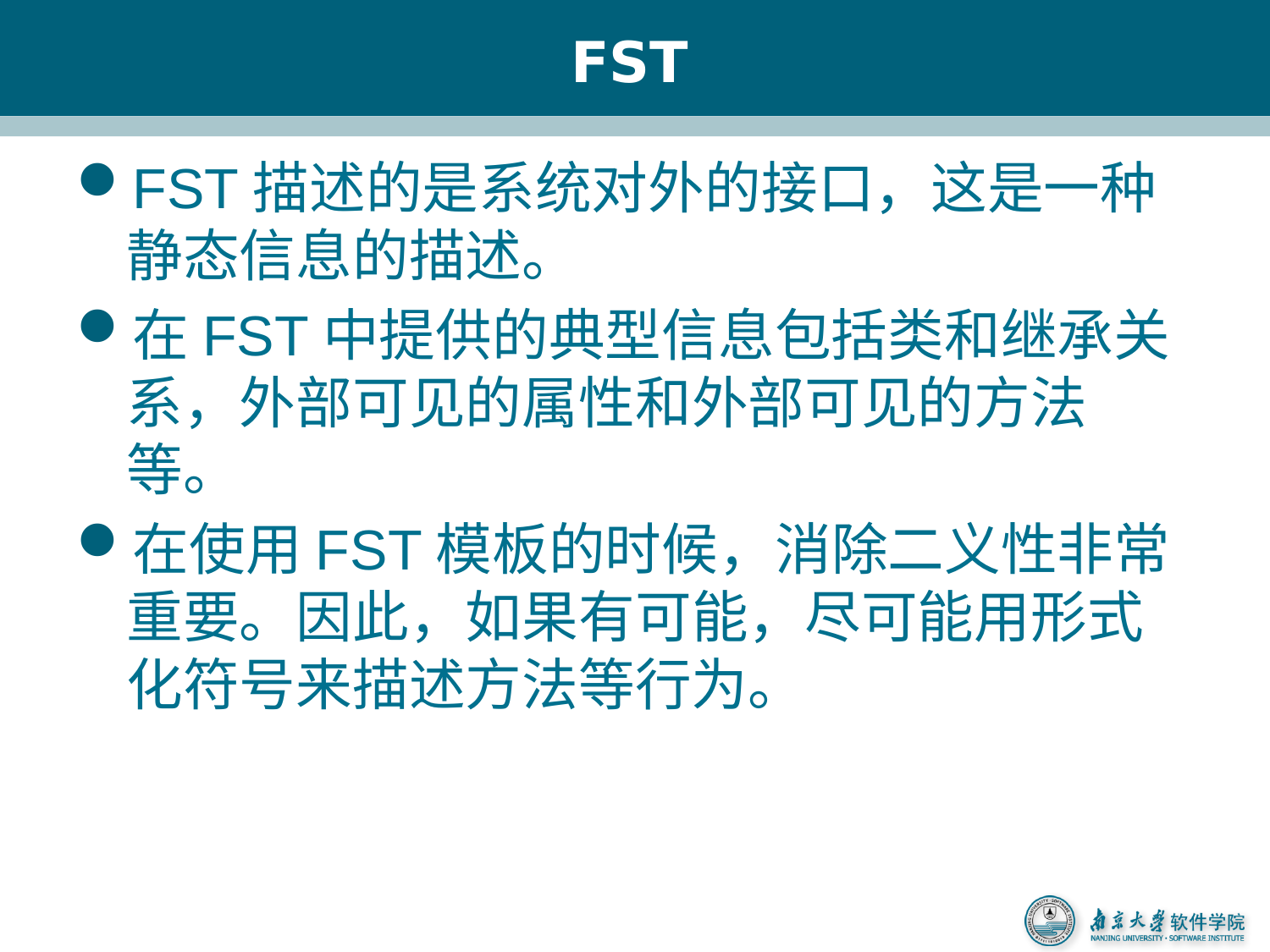

# FST
FST描述的是系统对外的接口，这是一种静态信息的描述。
在FST中提供的典型信息包括类和继承关系，外部可见的属性和外部可见的方法等。
在使用FST模板的时候，消除二义性非常重要。因此，如果有可能，尽可能用形式化符号来描述方法等行为。